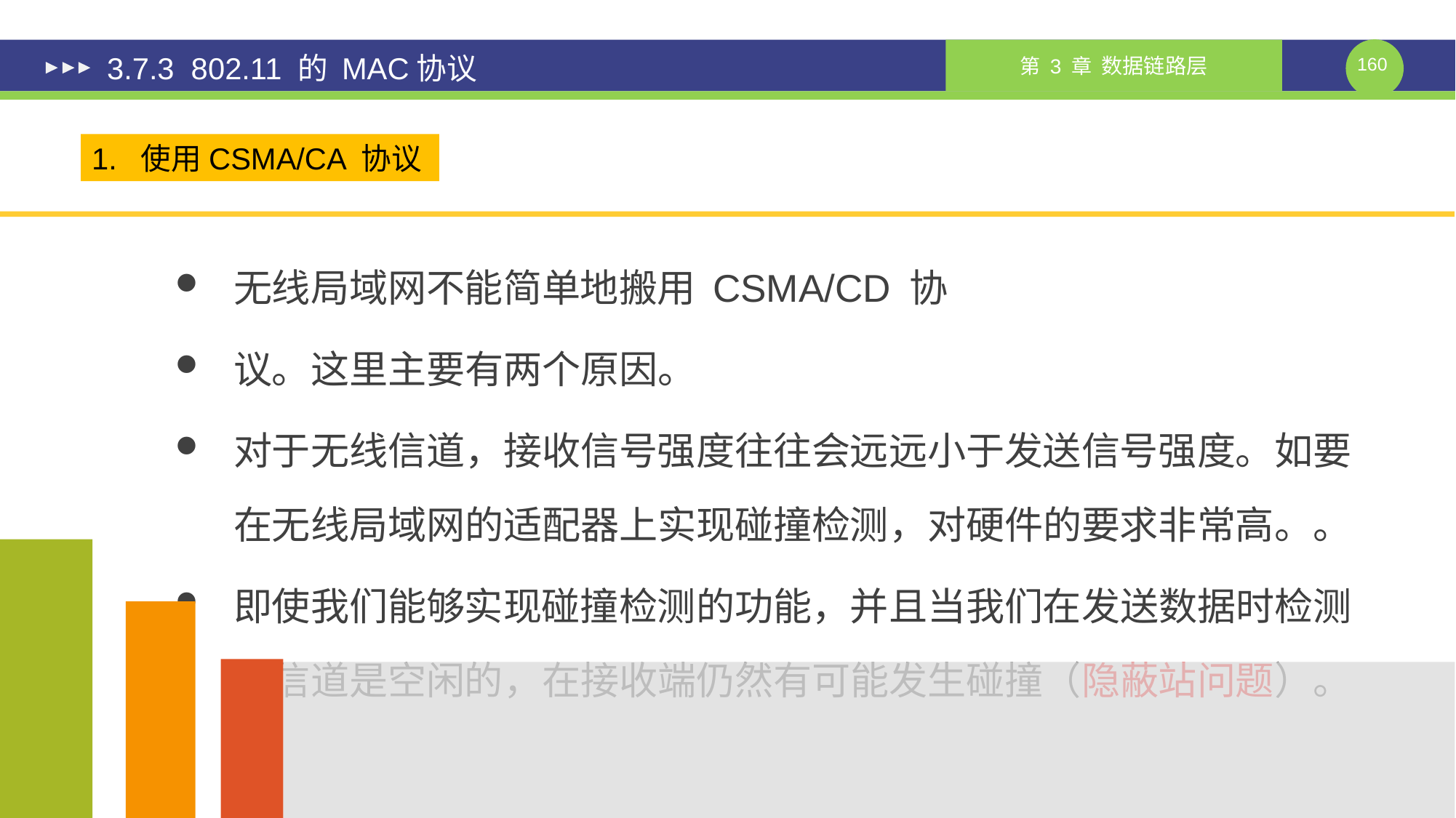

# 3.7.3  802.11 的 MAC协议
1.  使用CSMA/CA 协议

无线局域网不能简单地搬用 CSMA/CD 协
议。这里主要有两个原因。
对于无线信道，接收信号强度往往会远远小于发送信号强度。如要在无线局域网的适配器上实现碰撞检测，对硬件的要求非常高。。
即使我们能够实现碰撞检测的功能，并且当我们在发送数据时检测到信道是空闲的，在接收端仍然有可能发生碰撞（隐蔽站问题）。

课件制作人：谢钧 谢希仁